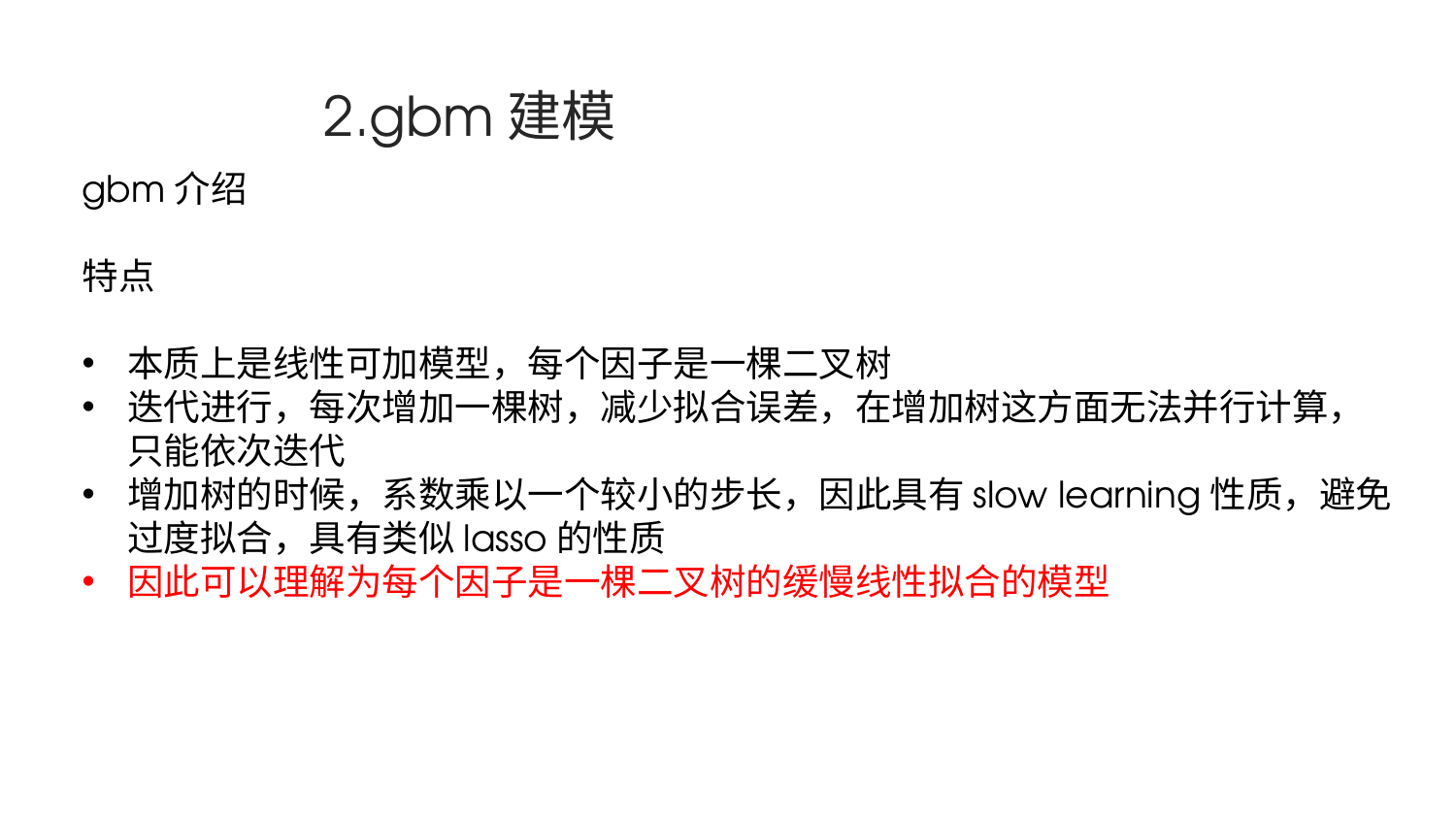

# 2.gbm建模
gbm介绍

特点

本质上是线性可加模型，每个因子是一棵二叉树
迭代进行，每次增加一棵树，减少拟合误差，在增加树这方面无法并行计算，只能依次迭代
增加树的时候，系数乘以一个较小的步长，因此具有slow learning性质，避免过度拟合，具有类似lasso的性质
因此可以理解为每个因子是一棵二叉树的缓慢线性拟合的模型